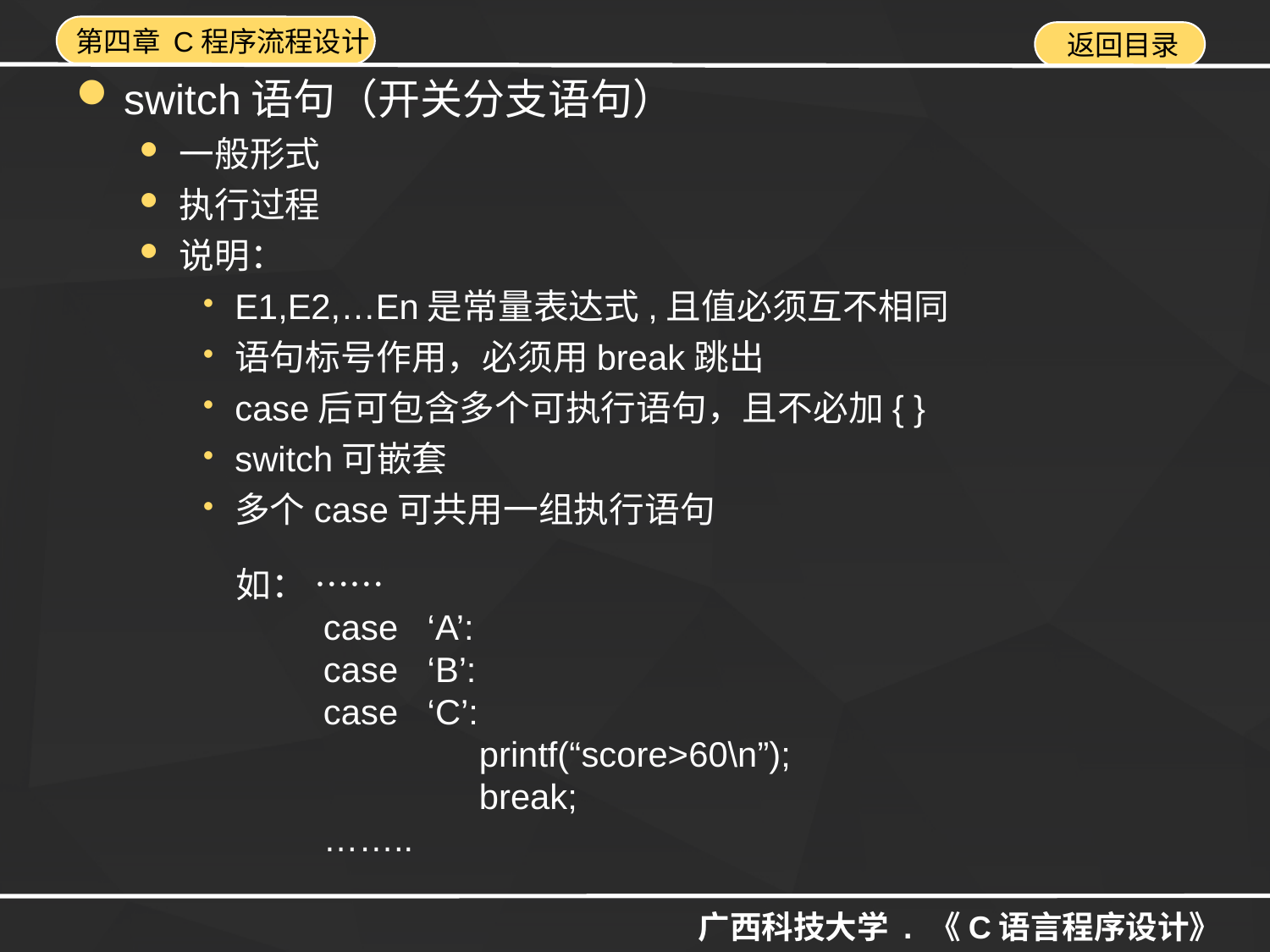

switch语句（开关分支语句）
一般形式
执行过程
说明：
E1,E2,…En是常量表达式,且值必须互不相同
语句标号作用，必须用break跳出
case后可包含多个可执行语句，且不必加{ }
switch可嵌套
多个case可共用一组执行语句
如： ……
         case   ‘A’:
         case   ‘B’:
         case   ‘C’:
                         printf(“score>60\n”);
                         break;
         ……..